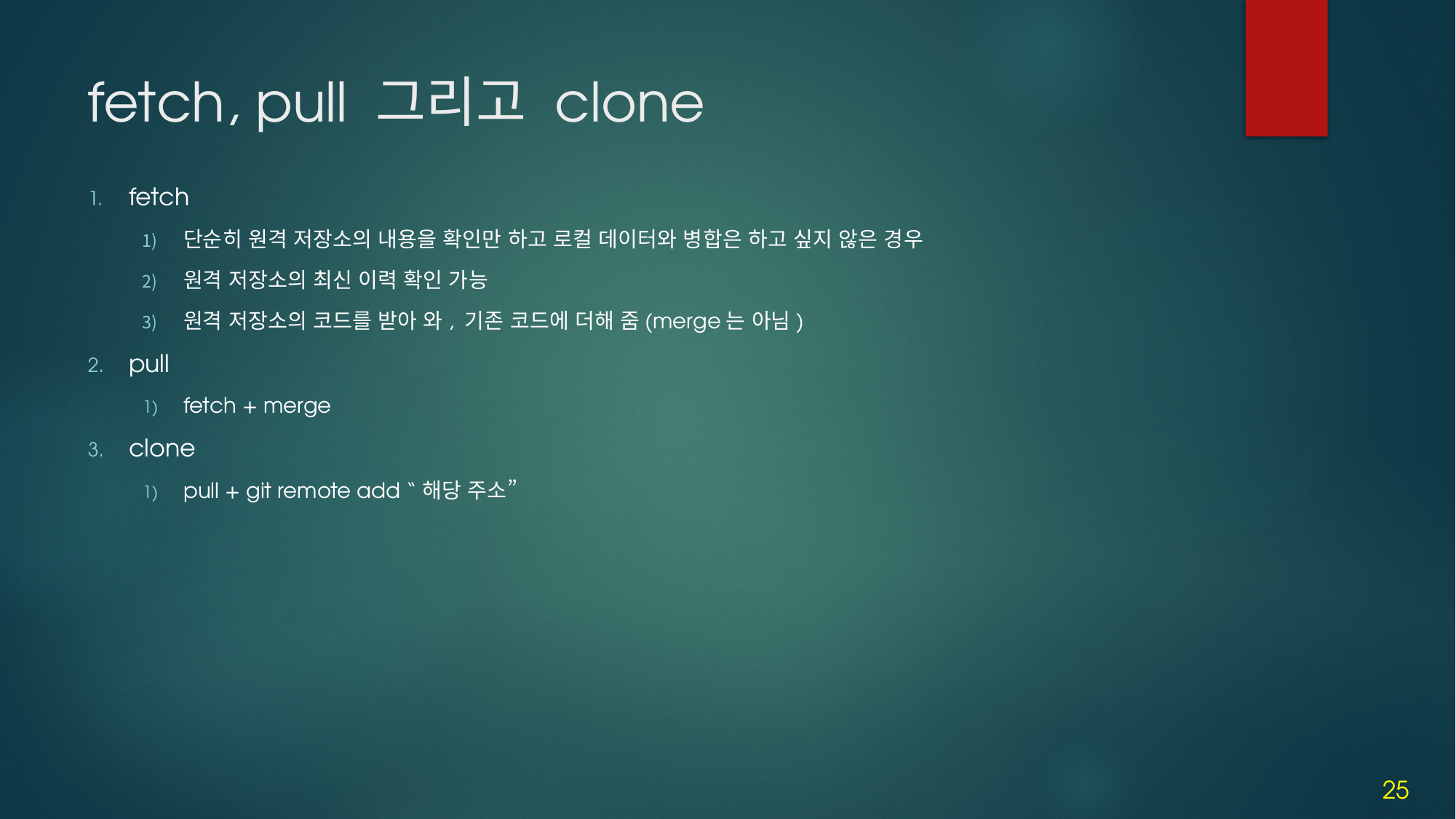

# fetch, pull 그리고 clone
fetch
단순히 원격 저장소의 내용을 확인만 하고 로컬 데이터와 병합은 하고 싶지 않은 경우
원격 저장소의 최신 이력 확인 가능
원격 저장소의 코드를 받아 와, 기존 코드에 더해 줌(merge는 아님)
pull
fetch + merge
clone
pull + git remote add “해당 주소”

25